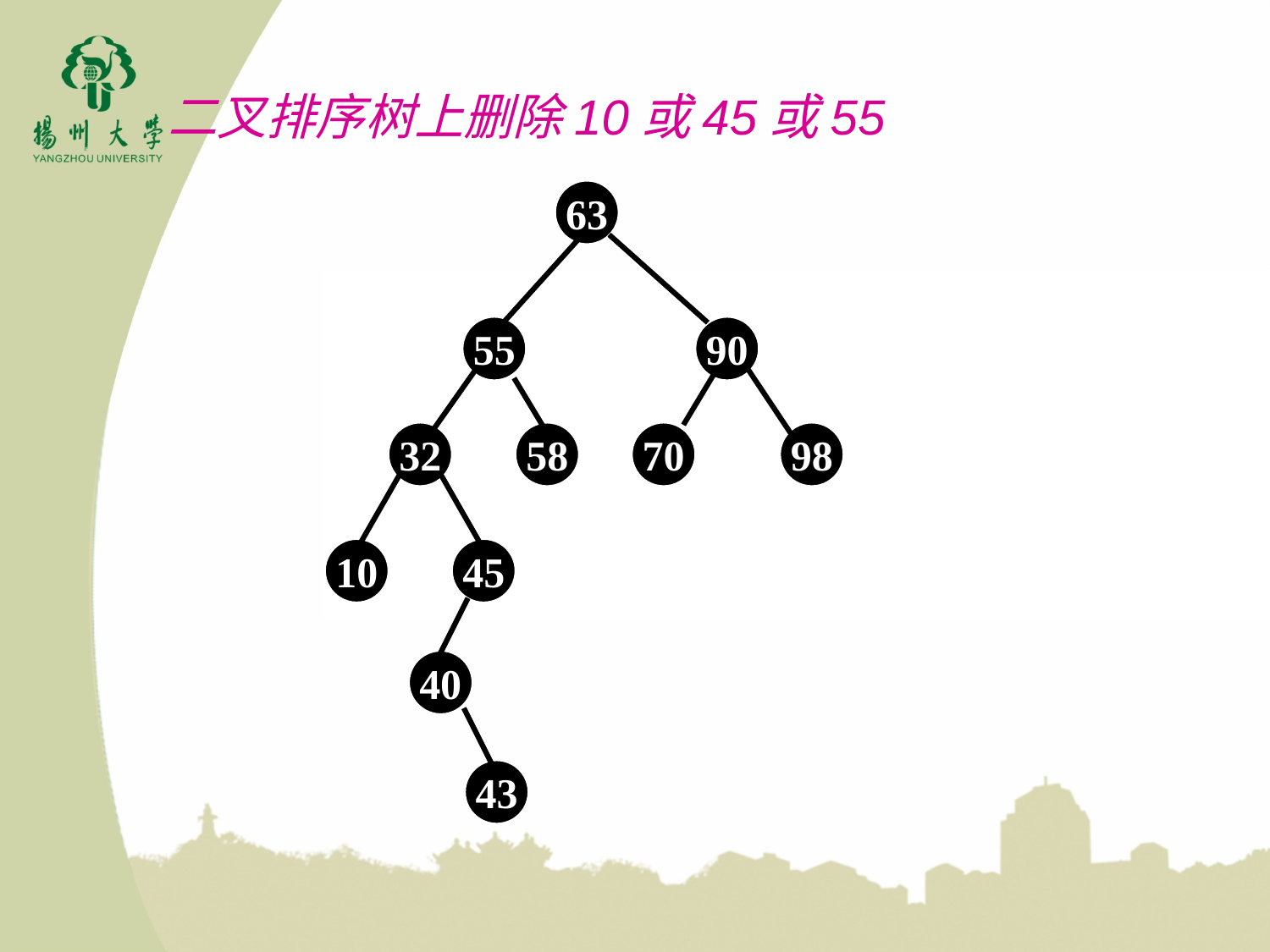

# 二叉排序树上删除10或45或55
63

55
90

32
58
70
98

10
45

40

43
30